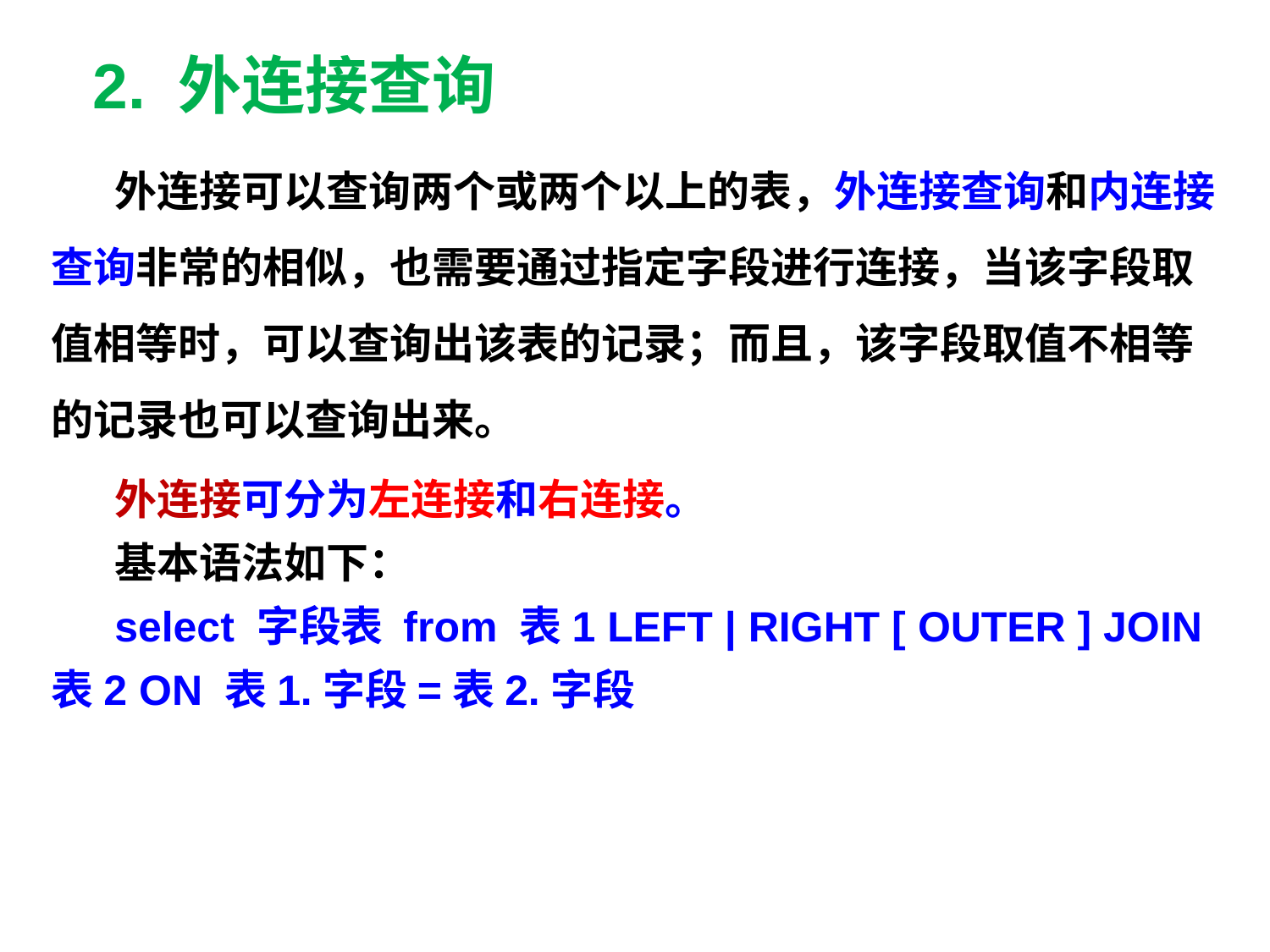

2. 外连接查询
外连接可以查询两个或两个以上的表，外连接查询和内连接查询非常的相似，也需要通过指定字段进行连接，当该字段取值相等时，可以查询出该表的记录；而且，该字段取值不相等的记录也可以查询出来。
外连接可分为左连接和右连接。
基本语法如下：
select 字段表 from 表1 LEFT | RIGHT [ OUTER ] JOIN 表2 ON 表1.字段=表2.字段